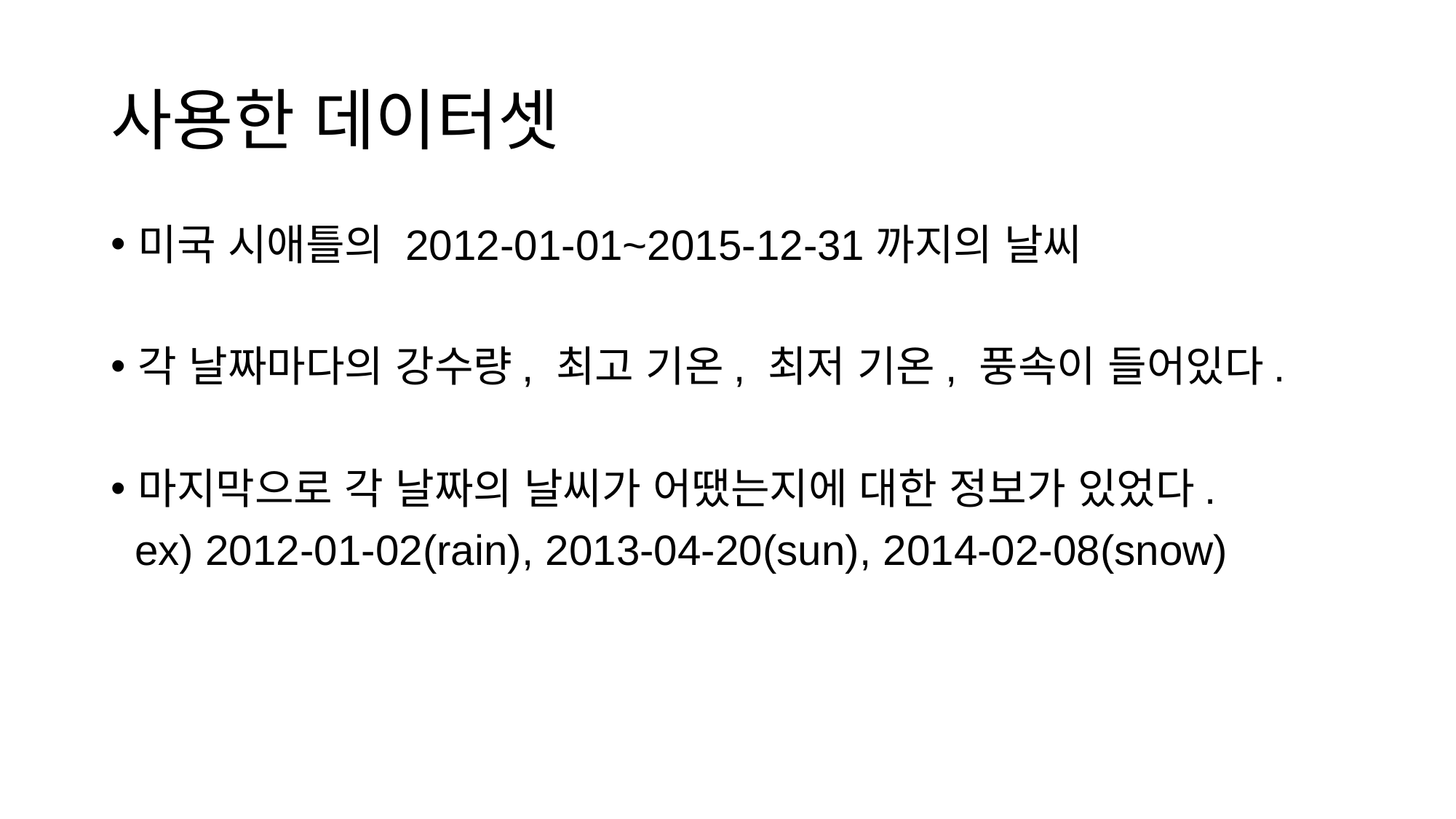

# 사용한 데이터셋
미국 시애틀의 2012-01-01~2015-12-31까지의 날씨

각 날짜마다의 강수량, 최고 기온, 최저 기온, 풍속이 들어있다.

마지막으로 각 날짜의 날씨가 어땠는지에 대한 정보가 있었다.
  ex) 2012-01-02(rain), 2013-04-20(sun), 2014-02-08(snow)